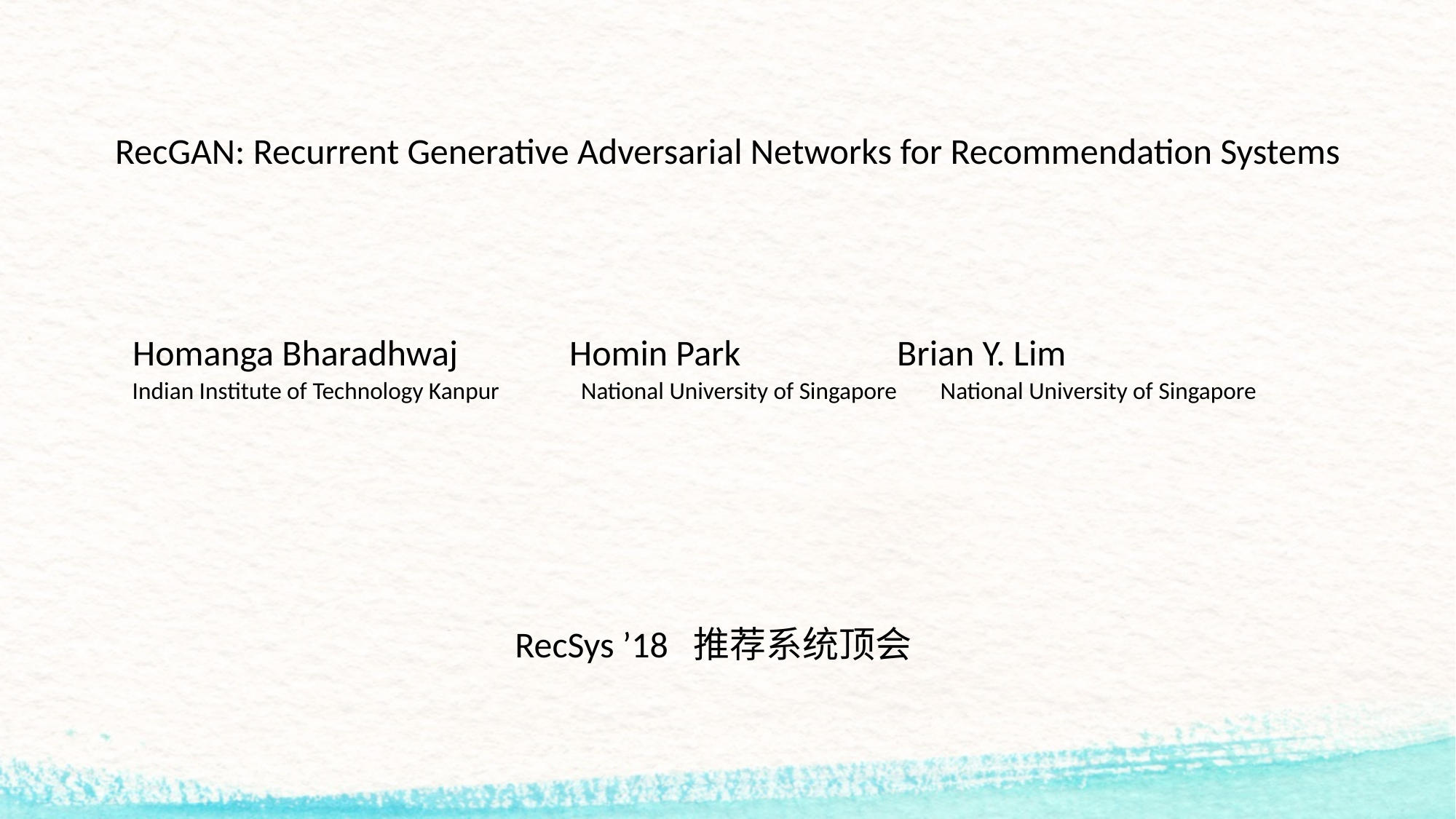

RecGAN: Recurrent Generative Adversarial Networks for Recommendation Systems
Homanga Bharadhwaj     	Homin Park                 	Brian Y. Lim
Indian Institute of Technology Kanpur               National University of Singapore        National University of Singapore
RecSys ’18  推荐系统顶会